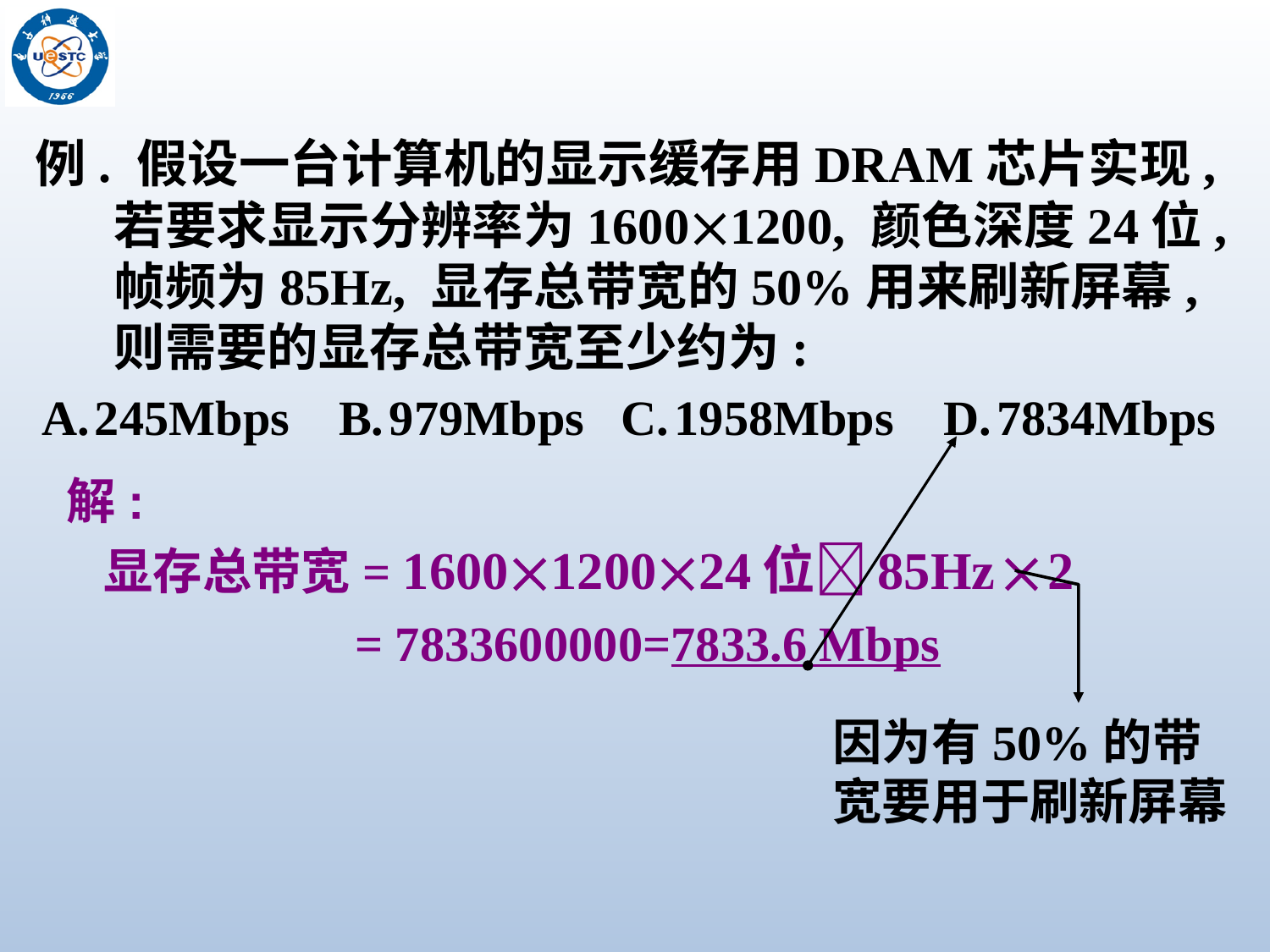

例. 假设一台计算机的显示缓存用DRAM芯片实现, 若要求显示分辨率为1600×1200, 颜色深度24位, 帧频为85Hz, 显存总带宽的50%用来刷新屏幕, 则需要的显存总带宽至少约为:
A. 245Mbps    B. 979Mbps   C. 1958Mbps    D. 7834Mbps

解:
显存总带宽= 1600×1200×24 位× 85Hz × 2

= 7833600000=7833.6 Mbps
因为有50%的带宽要用于刷新屏幕